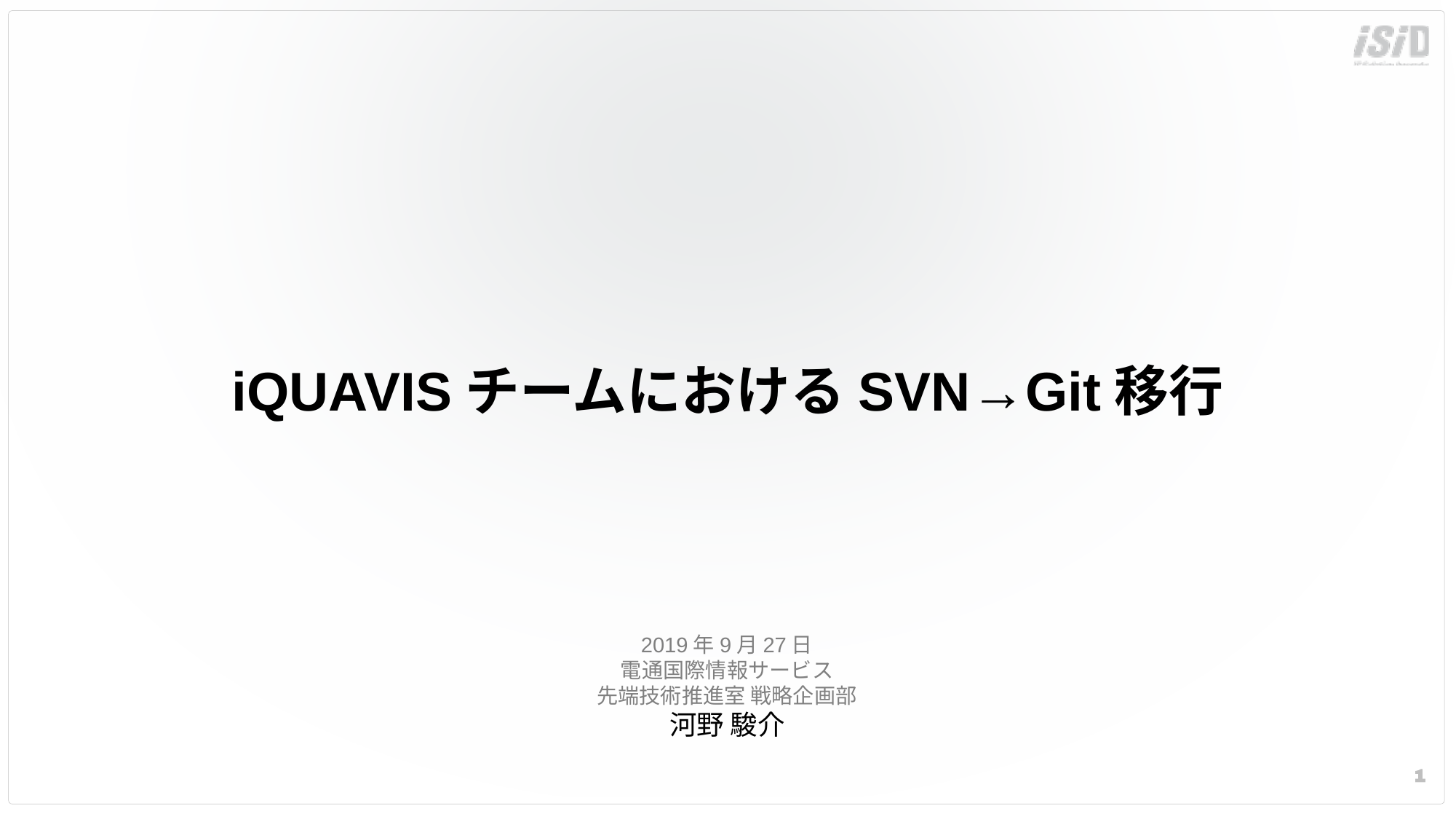

# iQUAVISチームにおけるSVN→Git移行
2019年9月27日
電通国際情報サービス
先端技術推進室 戦略企画部
河野 駿介
1